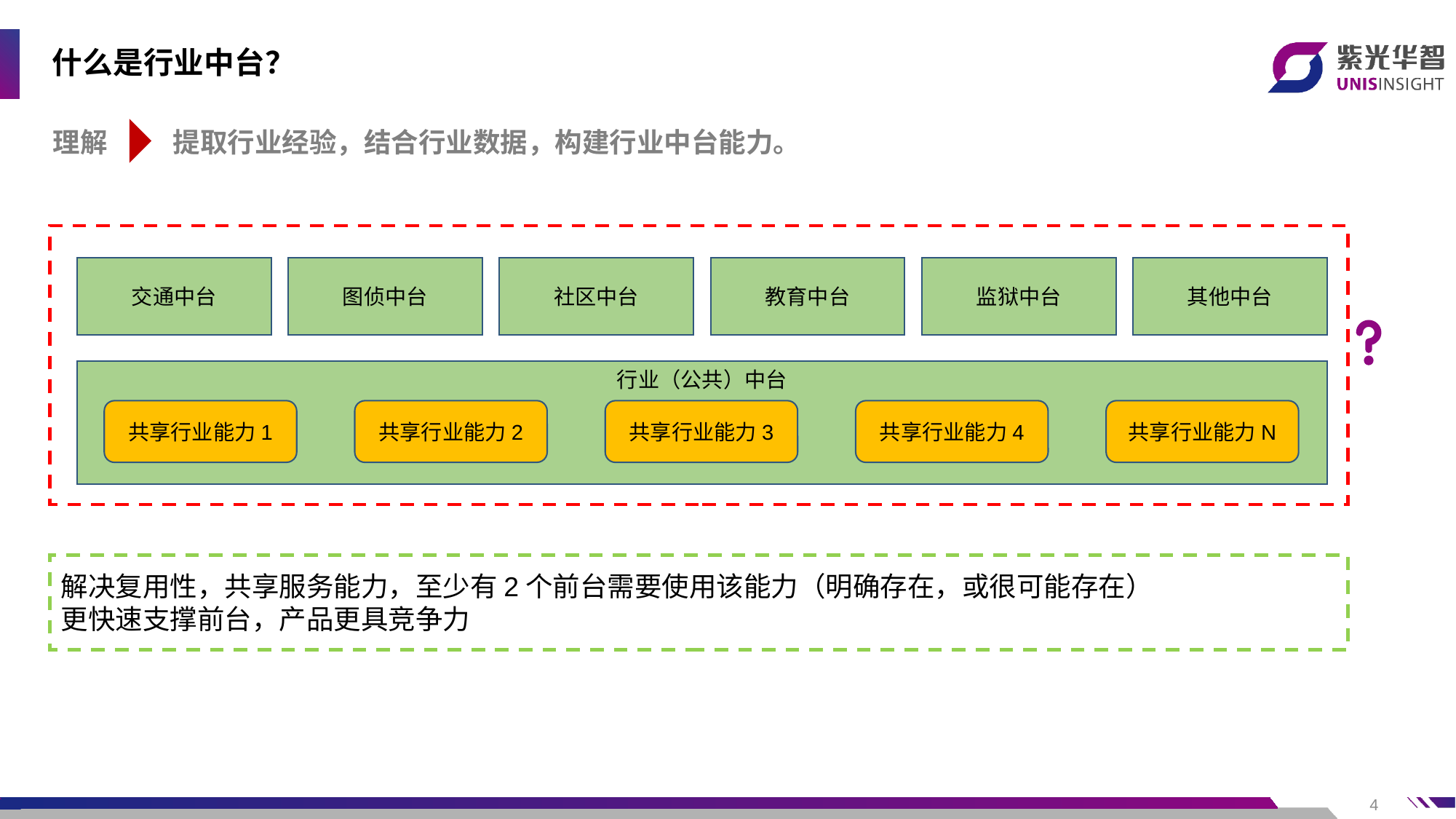

# 什么是行业中台？
理解
提取行业经验，结合行业数据，构建行业中台能力。

监狱中台
其他中台
交通中台
图侦中台
社区中台
教育中台

行业（公共）中台
共享行业能力1
共享行业能力2
共享行业能力3
共享行业能力4
共享行业能力N
解决复用性，共享服务能力，至少有2个前台需要使用该能力（明确存在，或很可能存在）
更快速支撑前台，产品更具竞争力